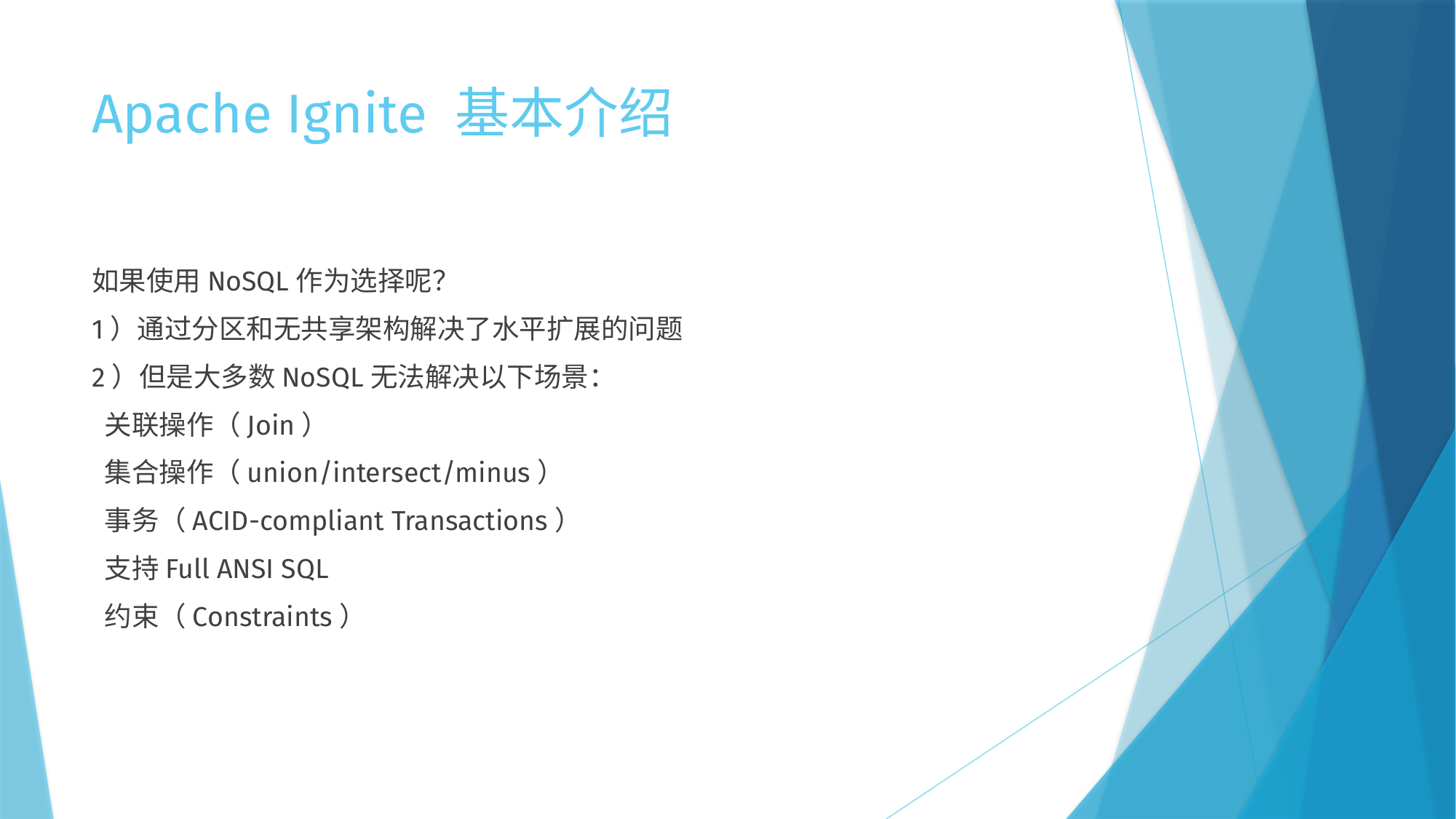

# Apache Ignite 基本介绍
如果使用NoSQL作为选择呢？
1）通过分区和无共享架构解决了水平扩展的问题
2）但是大多数NoSQL无法解决以下场景：
 关联操作（Join）
 集合操作（union/intersect/minus）
 事务（ACID-compliant Transactions）
 支持Full ANSI SQL
 约束（Constraints）